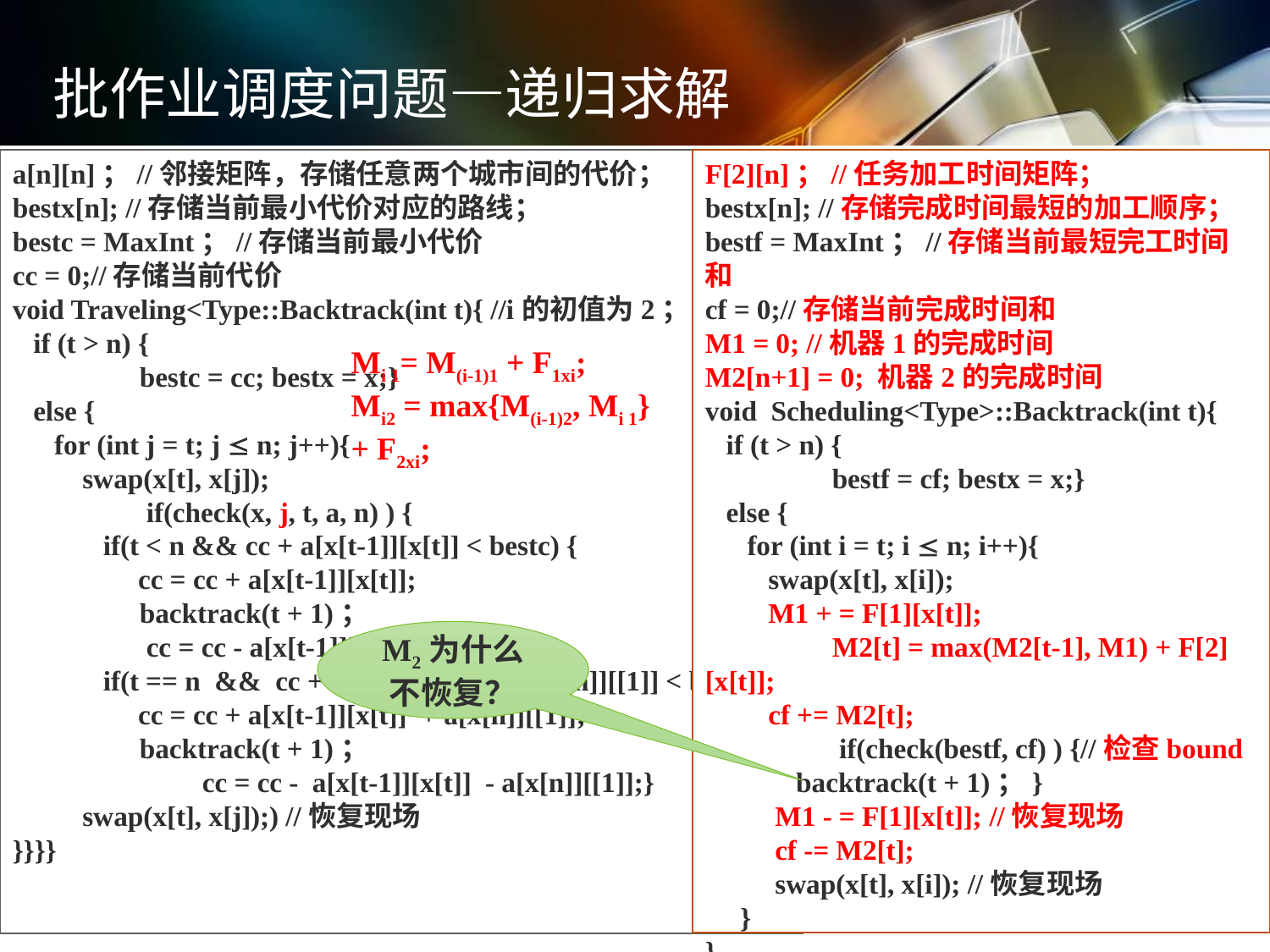

批作业调度问题—递归求解
a[n][n]；//邻接矩阵，存储任意两个城市间的代价；
bestx[n]; //存储当前最小代价对应的路线；
bestc = MaxInt；//存储当前最小代价
cc = 0;//存储当前代价
void Traveling<Type::Backtrack(int t){ //i的初值为2；
   if (t > n) {
	bestc = cc; bestx = x;}
   else {
      for (int j = t; j ≤ n; j++){
          swap(x[t], x[j]);
 	 if(check(x, j, t, a, n) ) {
             if(t < n && cc + a[x[t-1]][x[t]] < bestc) {
                  cc = cc + a[x[t-1]][x[t]];
             	backtrack(t + 1)；
            	 cc = cc - a[x[t-1]][x[t]];  }
             if(t == n  &&  cc + a[x[t-1]][x[t]]  + a[x[n]][[1]] < bestc) {
                  cc = cc + a[x[t-1]][x[t]]  + a[x[n]][[1]];
             	backtrack(t + 1)；
	         cc = cc -  a[x[t-1]][x[t]]  - a[x[n]][[1]];}
          swap(x[t], x[j]);) //恢复现场
}}}}
F[2][n]；//任务加工时间矩阵；
bestx[n]; //存储完成时间最短的加工顺序；
bestf = MaxInt；//存储当前最短完工时间和
cf = 0;//存储当前完成时间和
M1 = 0; //机器1的完成时间
M2[n+1] = 0; 机器2的完成时间
void  Scheduling<Type>::Backtrack(int t){
   if (t > n) {
	bestf = cf; bestx = x;}
   else {
      for (int i = t; i ≤ n; i++){
         swap(x[t], x[i]);
         M1 + = F[1][x[t]];
	M2[t] = max(M2[t-1], M1) + F[2][x[t]];
         cf += M2[t];
 	 if(check(bestf, cf) ) {//检查bound
             backtrack(t + 1)；}
          M1 - = F[1][x[t]]; //恢复现场
          cf -= M2[t];
          swap(x[t], x[i]); //恢复现场
     }
}
Mi 1= M(i-1)1 + F1xi;
Mi2 = max{M(i-1)2, Mi 1}  + F2xi;
M2为什么不恢复？